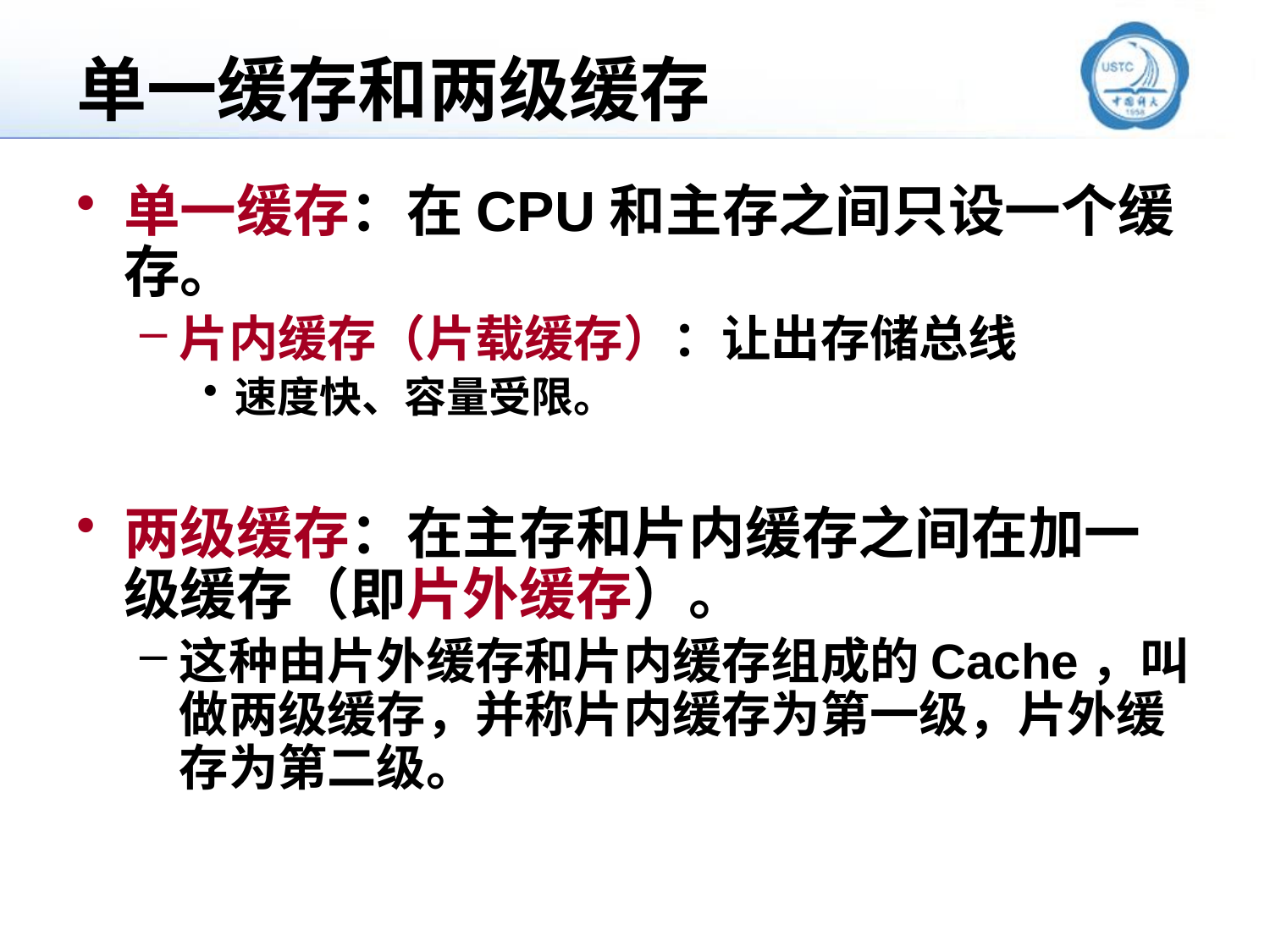

# 单一缓存和两级缓存
单一缓存：在CPU和主存之间只设一个缓存。
片内缓存（片载缓存）：让出存储总线
速度快、容量受限。

两级缓存：在主存和片内缓存之间在加一级缓存（即片外缓存）。
这种由片外缓存和片内缓存组成的Cache，叫做两级缓存，并称片内缓存为第一级，片外缓存为第二级。